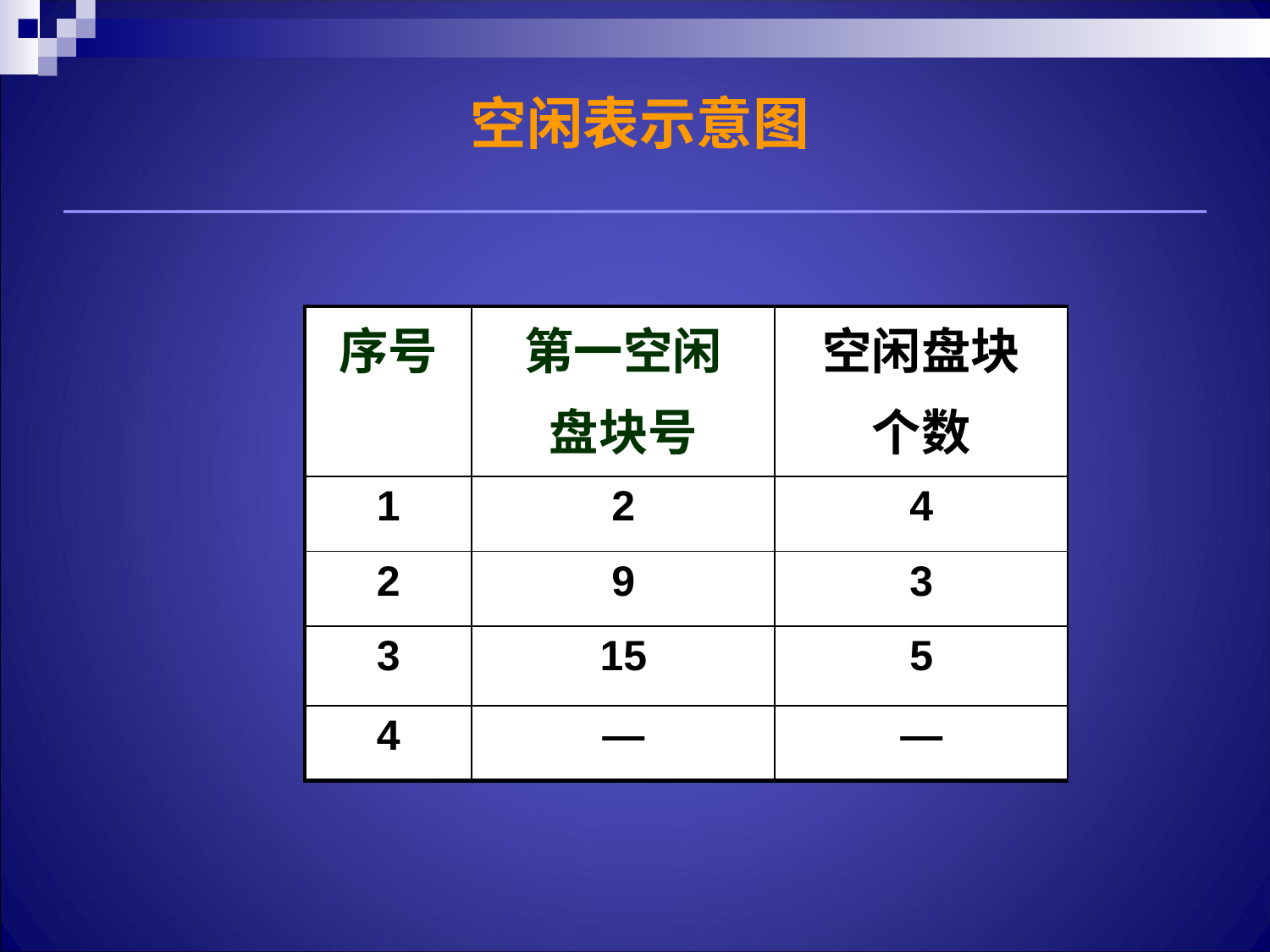

# 空闲表示意图
| 序号 | 第一空闲 盘块号 | 空闲盘块 个数 |
| --- | --- | --- |
| 1 | 2 | 4 |
| 2 | 9 | 3 |
| 3 | 15 | 5 |
| 4 | — | — |